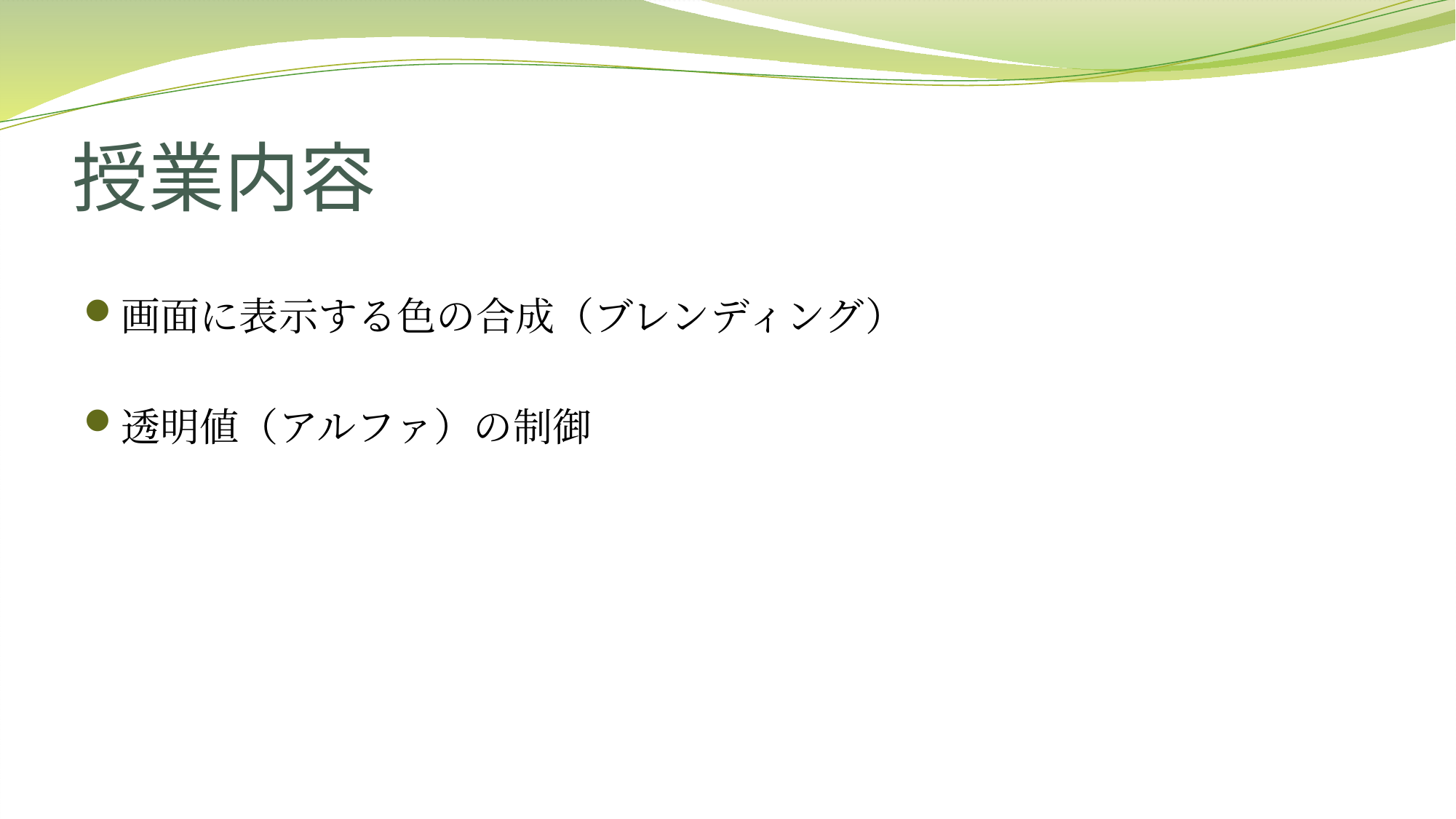

# 授業内容

画面に表示する色の合成（ブレンディング）

透明値（アルファ）の制御